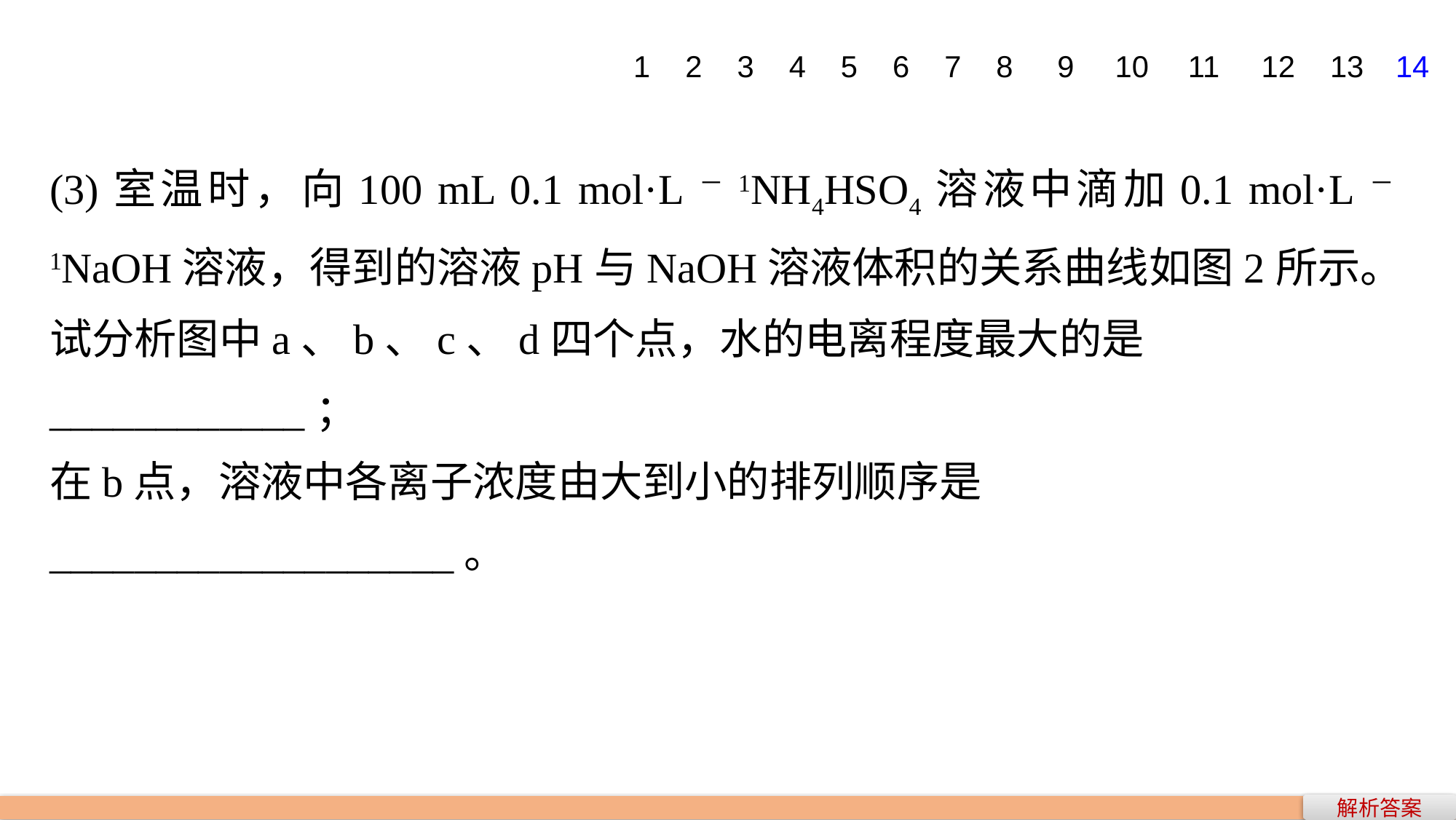

1
2
3
4
5
6
7
8
9
10
11
12
13
14
(3)室温时，向100 mL 0.1 mol·L－1NH4HSO4溶液中滴加0.1 mol·L－1NaOH溶液，得到的溶液pH与NaOH溶液体积的关系曲线如图2所示。
试分析图中a、b、c、d四个点，水的电离程度最大的是____________；
在b点，溶液中各离子浓度由大到小的排列顺序是___________________。
解析答案